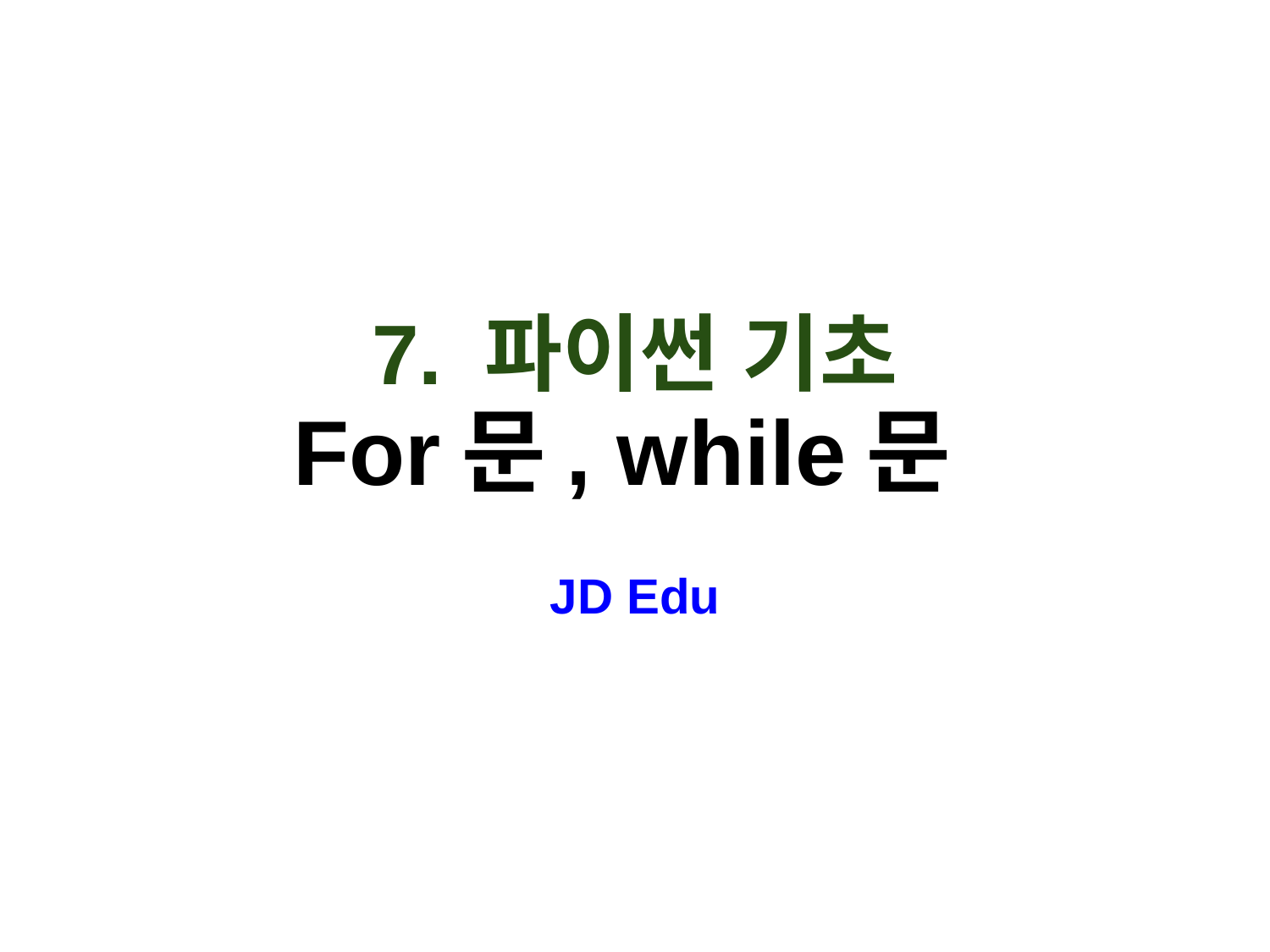

# 7. 파이썬 기초
For문, while문
JD Edu